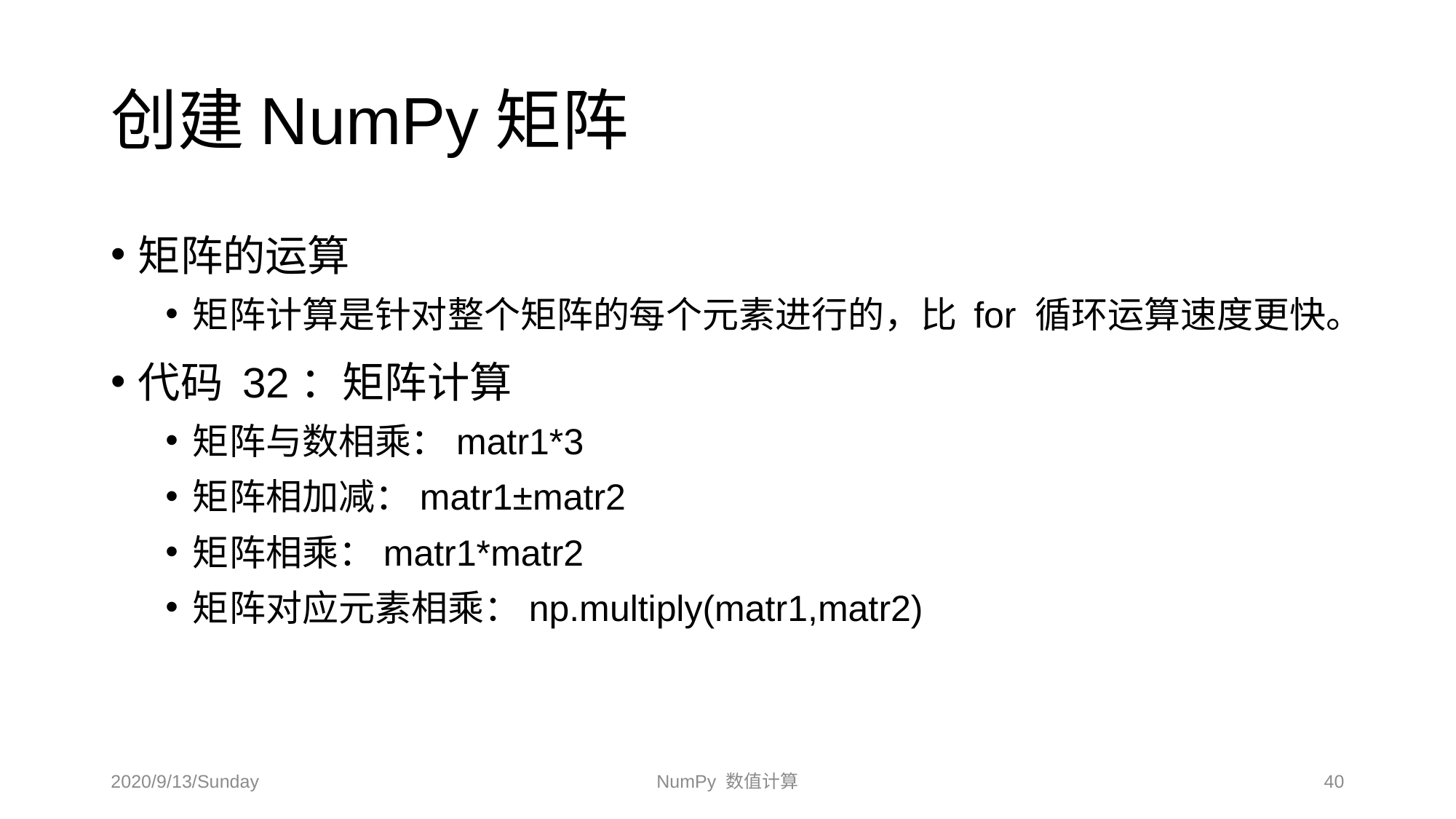

# 创建NumPy矩阵
矩阵的运算
矩阵计算是针对整个矩阵的每个元素进行的，比 for 循环运算速度更快。
代码 32：矩阵计算
矩阵与数相乘：matr1*3
矩阵相加减：matr1±matr2
矩阵相乘：matr1*matr2
矩阵对应元素相乘：np.multiply(matr1,matr2)
2020/9/13/Sunday
NumPy 数值计算
40